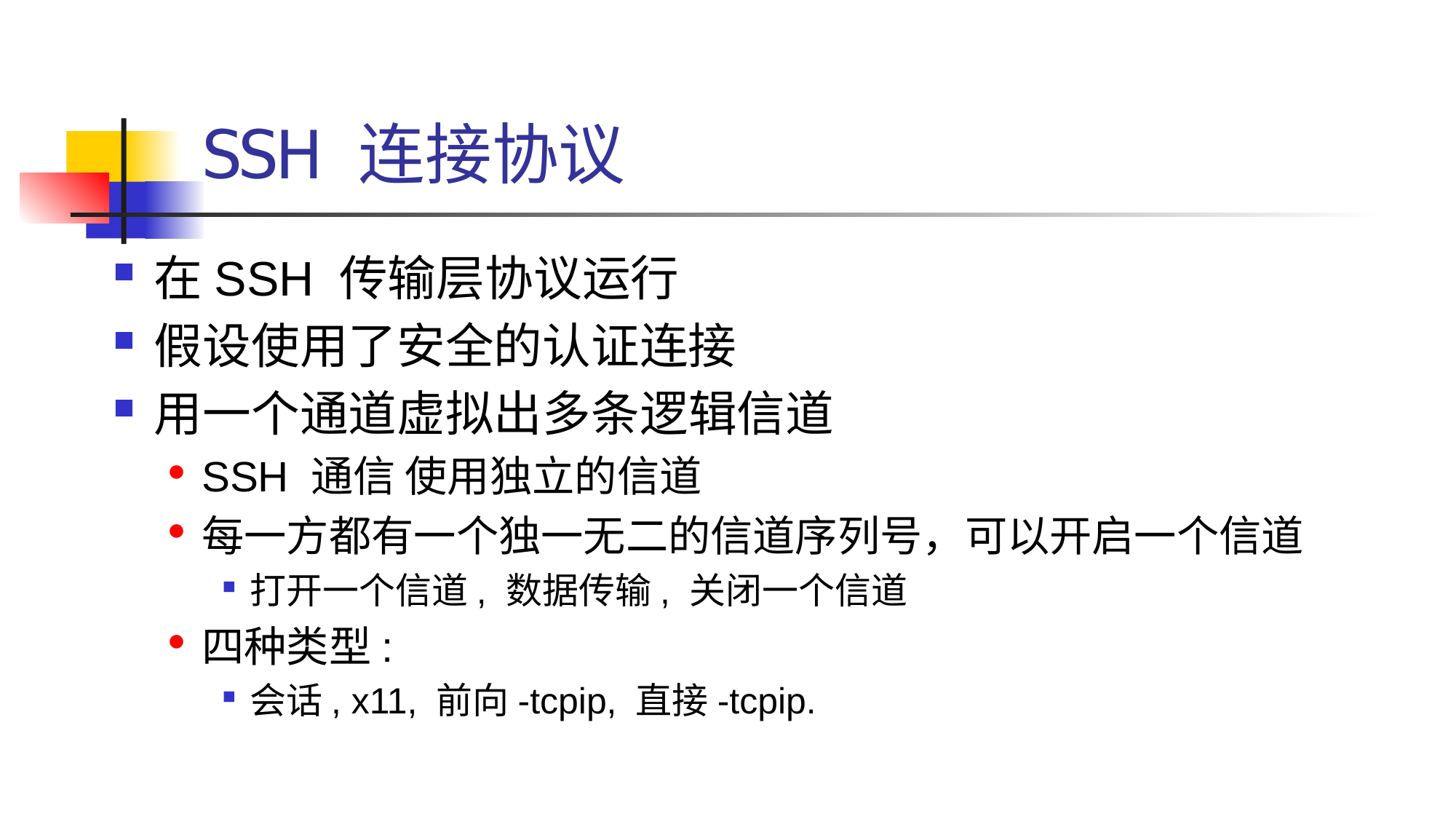

# SSH 连接协议
在SSH 传输层协议运行
假设使用了安全的认证连接
用一个通道虚拟出多条逻辑信道
SSH 通信 使用独立的信道
每一方都有一个独一无二的信道序列号，可以开启一个信道
打开一个信道, 数据传输, 关闭一个信道
四种类型:
会话, x11, 前向-tcpip, 直接-tcpip.